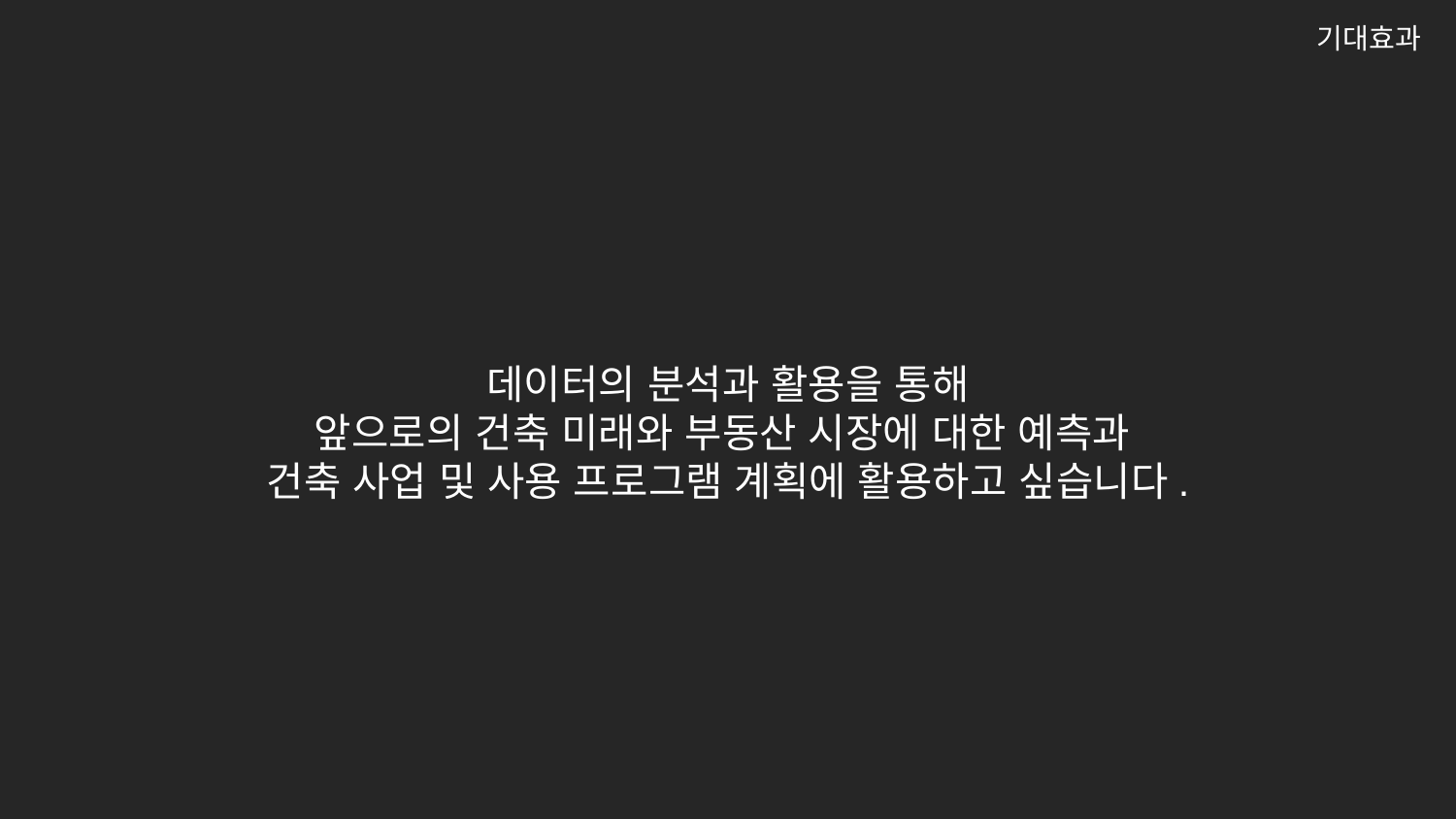

기대효과
데이터의 분석과 활용을 통해
앞으로의 건축 미래와 부동산 시장에 대한 예측과
건축 사업 및 사용 프로그램 계획에 활용하고 싶습니다.